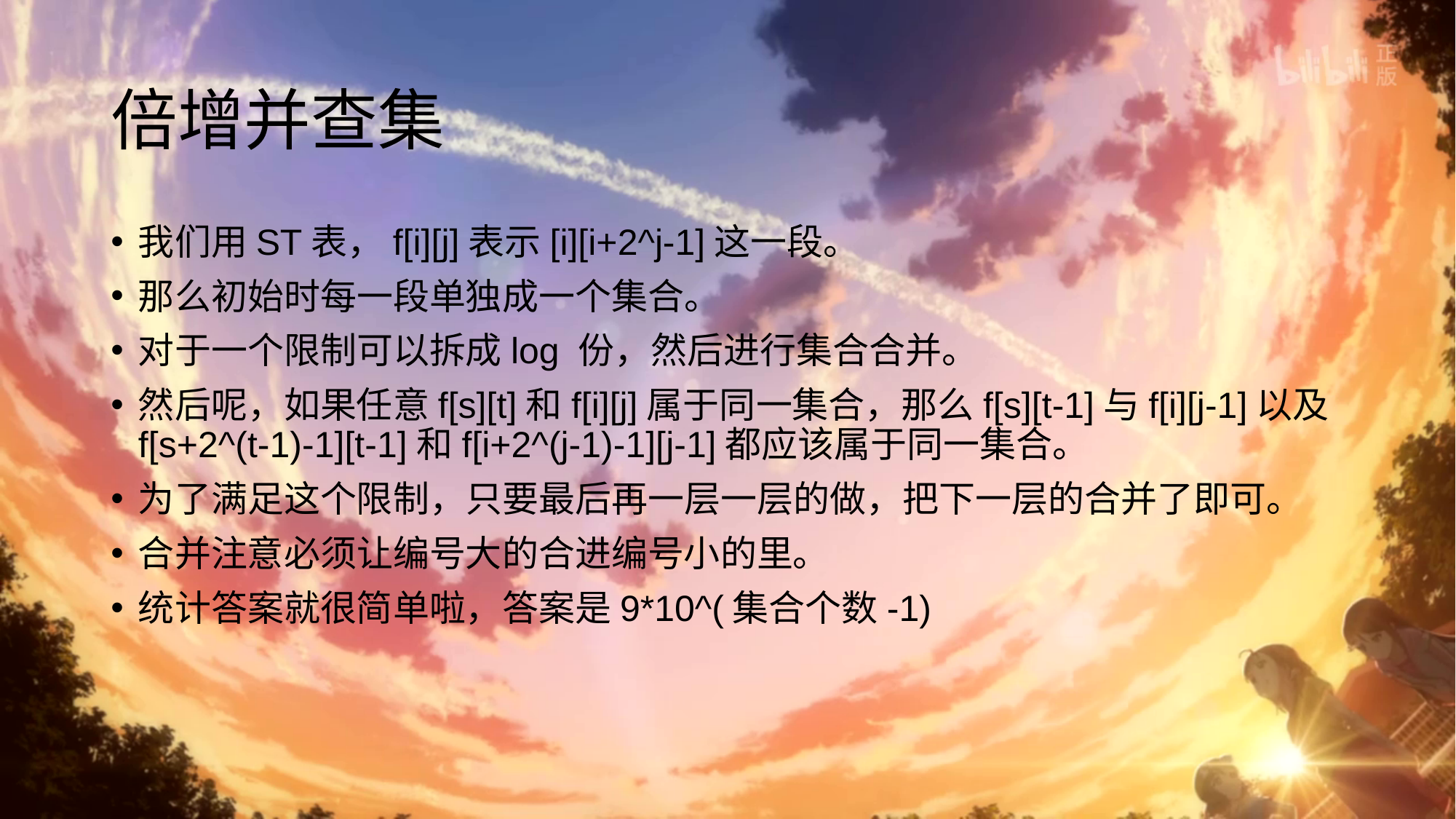

# 倍增并查集
我们用ST表，f[i][j]表示[i][i+2^j-1]这一段。
那么初始时每一段单独成一个集合。
对于一个限制可以拆成log 份，然后进行集合合并。
然后呢，如果任意f[s][t]和f[i][j]属于同一集合，那么f[s][t-1]与f[i][j-1]以及f[s+2^(t-1)-1][t-1]和f[i+2^(j-1)-1][j-1]都应该属于同一集合。
为了满足这个限制，只要最后再一层一层的做，把下一层的合并了即可。
合并注意必须让编号大的合进编号小的里。
统计答案就很简单啦，答案是9*10^(集合个数-1)